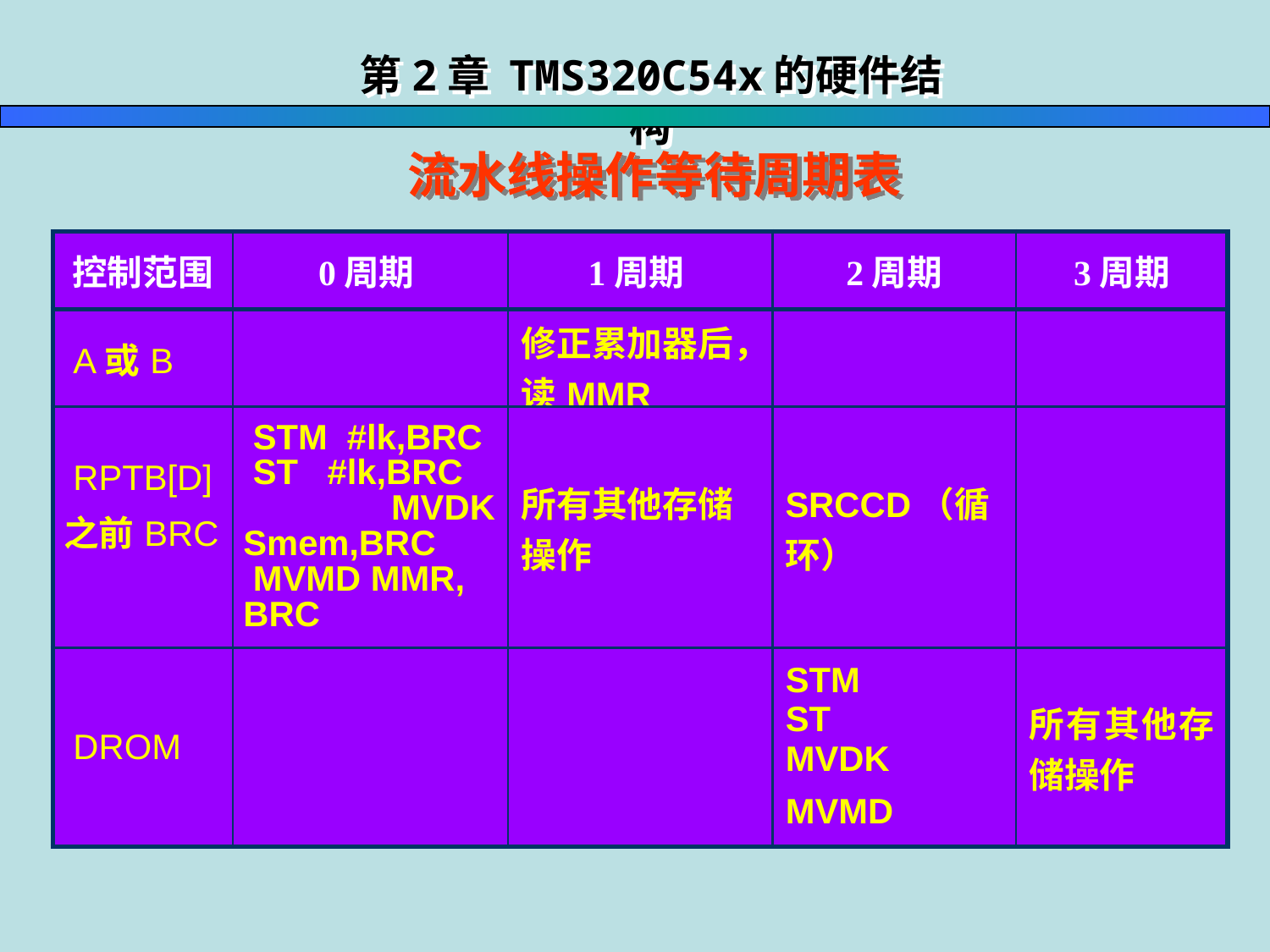

第2章 TMS320C54x的硬件结构

流水线操作等待周期表
| 控制范围 | 0周期 | 1周期 | 2周期 | 3周期 |
| --- | --- | --- | --- | --- |
| A或B |  | 修正累加器后，读MMR |  |  |
| RPTB[D] 之前BRC | STM #lk,BRC ST #lk,BRC MVDK Smem,BRC MVMD MMR, BRC | 所有其他存储操作 | SRCCD（循环） |  |
| DROM |  |  | STM ST MVDK MVMD | 所有其他存储操作 |
169